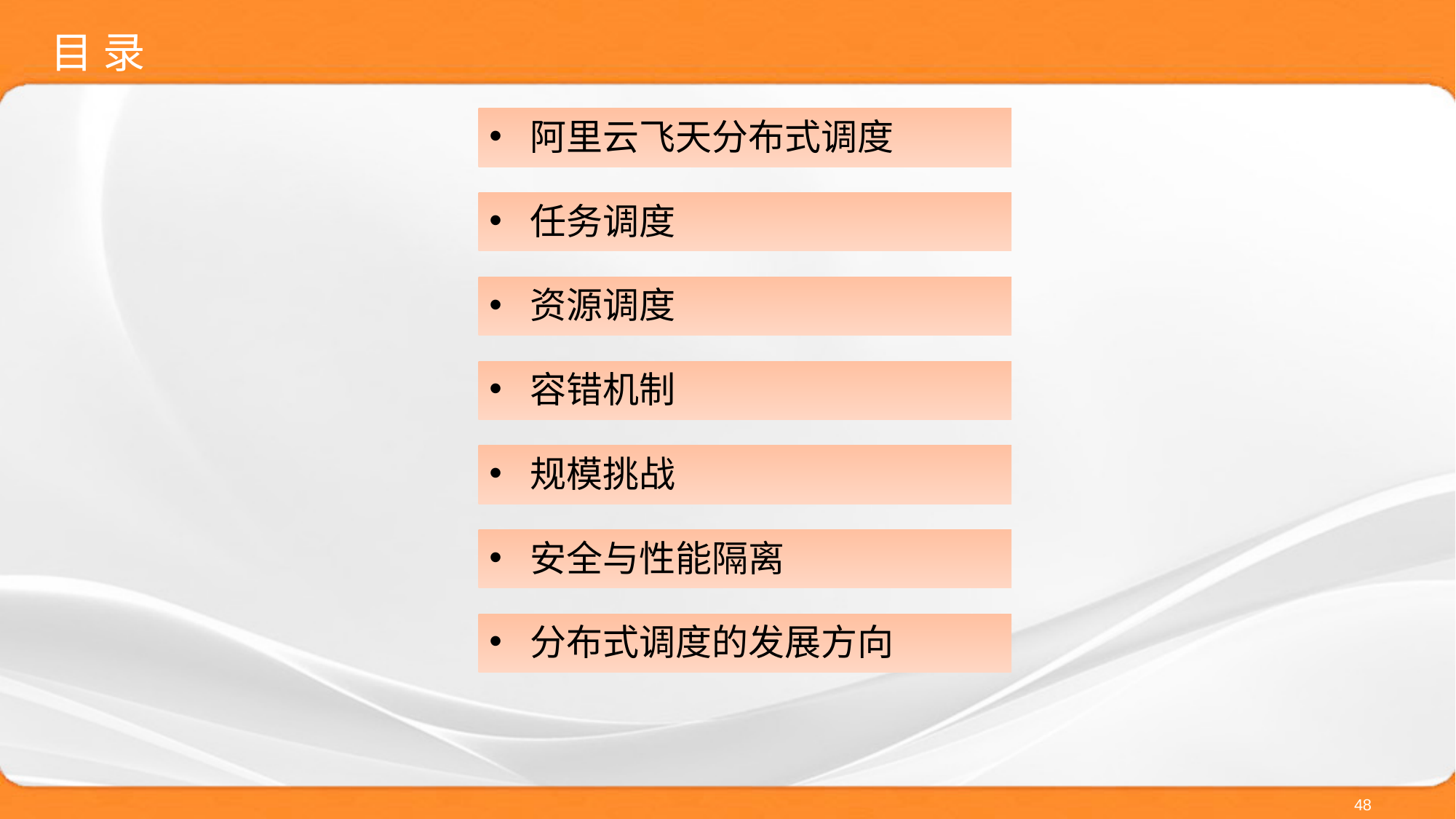

# 目 录
阿里云飞天分布式调度

任务调度

资源调度

容错机制

规模挑战
安全与性能隔离
分布式调度的发展方向
48